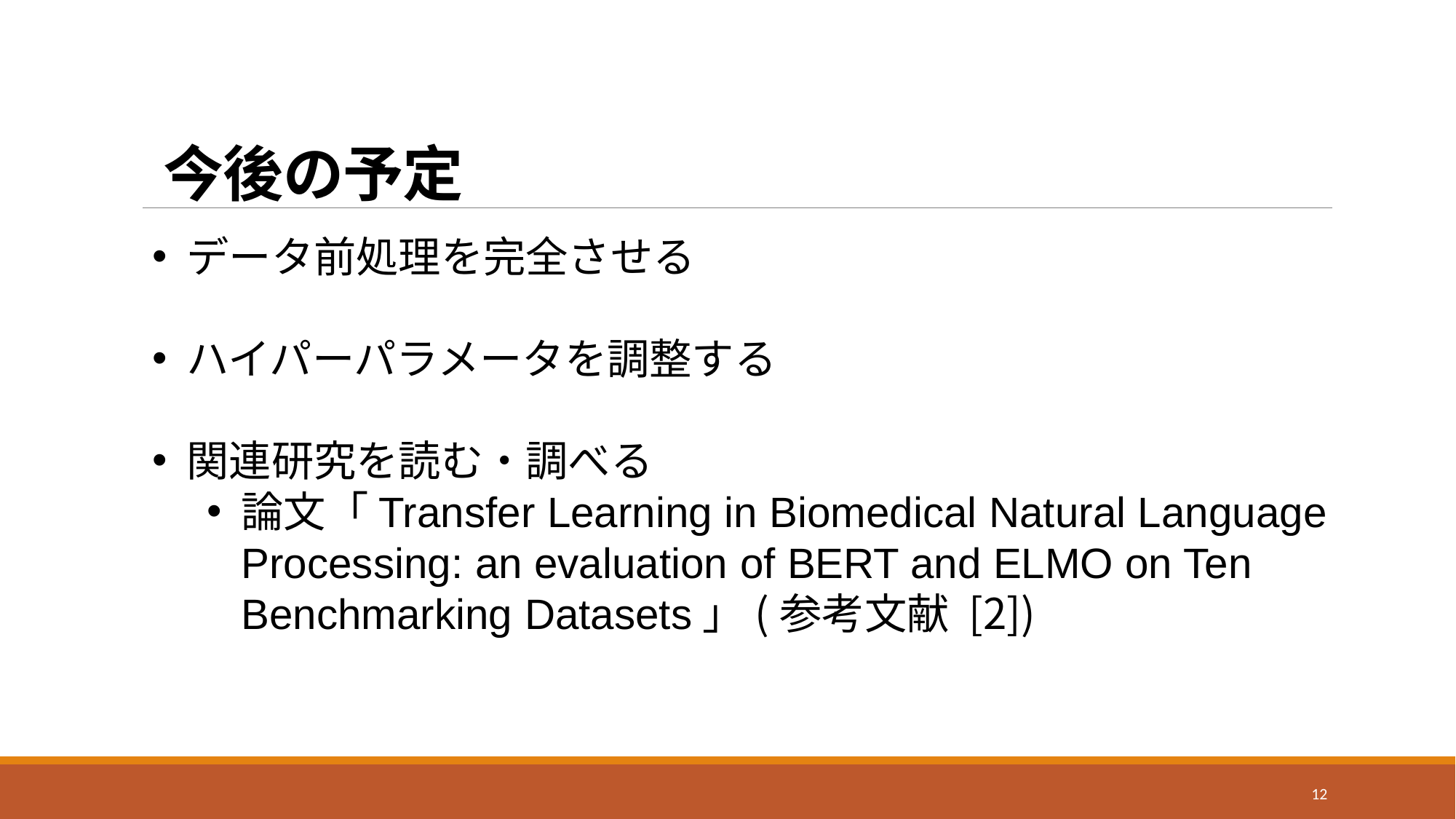

# 今後の予定
データ前処理を完全させる

ハイパーパラメータを調整する

関連研究を読む・調べる
論文「Transfer Learning in Biomedical Natural Language Processing: an evaluation of BERT and ELMO on Ten Benchmarking Datasets」(参考文献 [2])
12